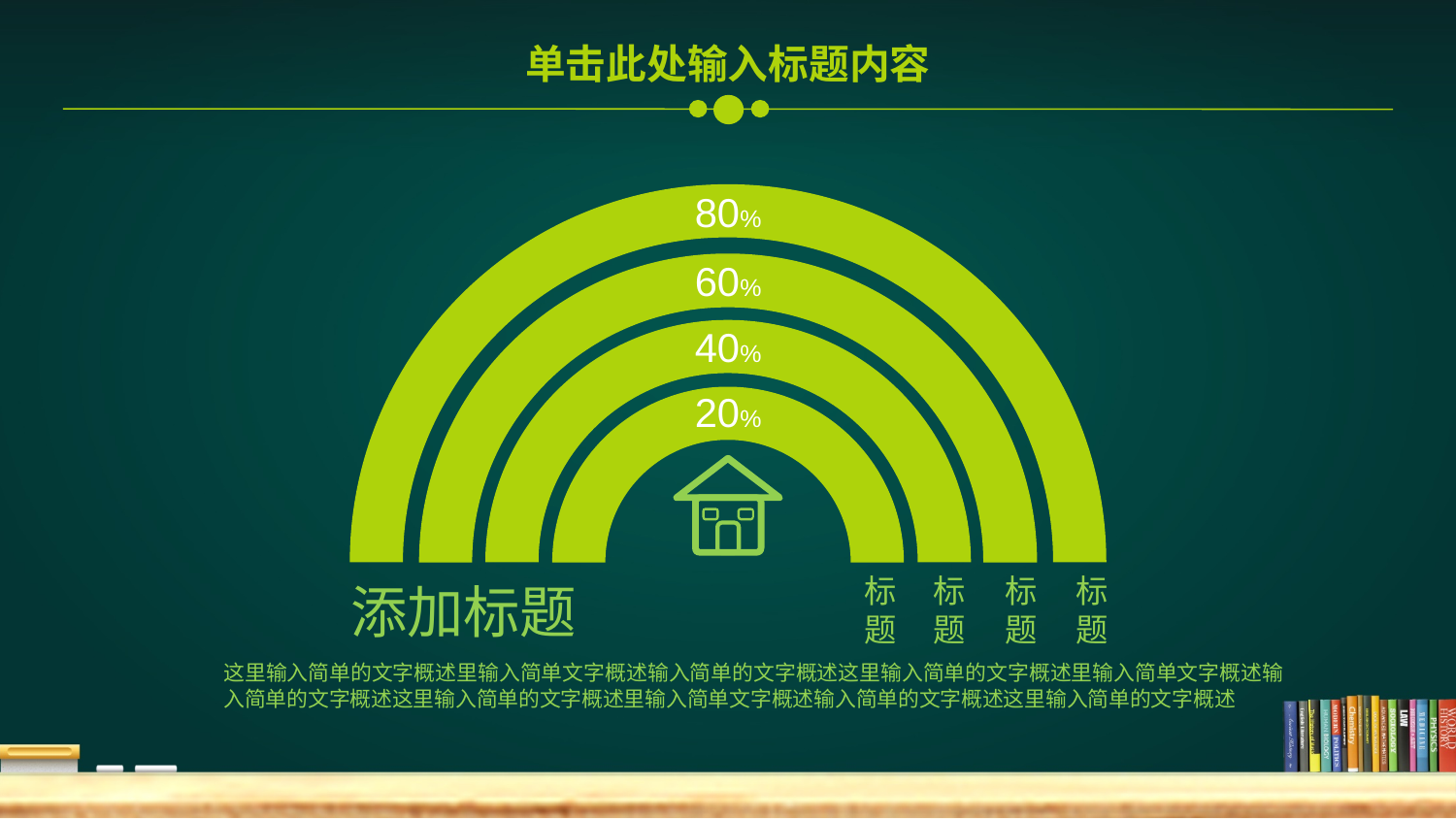

单击此处输入标题内容
80%

60%

40%

20%

标题
标题
标题
标题
添加标题
这里输入简单的文字概述里输入简单文字概述输入简单的文字概述这里输入简单的文字概述里输入简单文字概述输入简单的文字概述这里输入简单的文字概述里输入简单文字概述输入简单的文字概述这里输入简单的文字概述